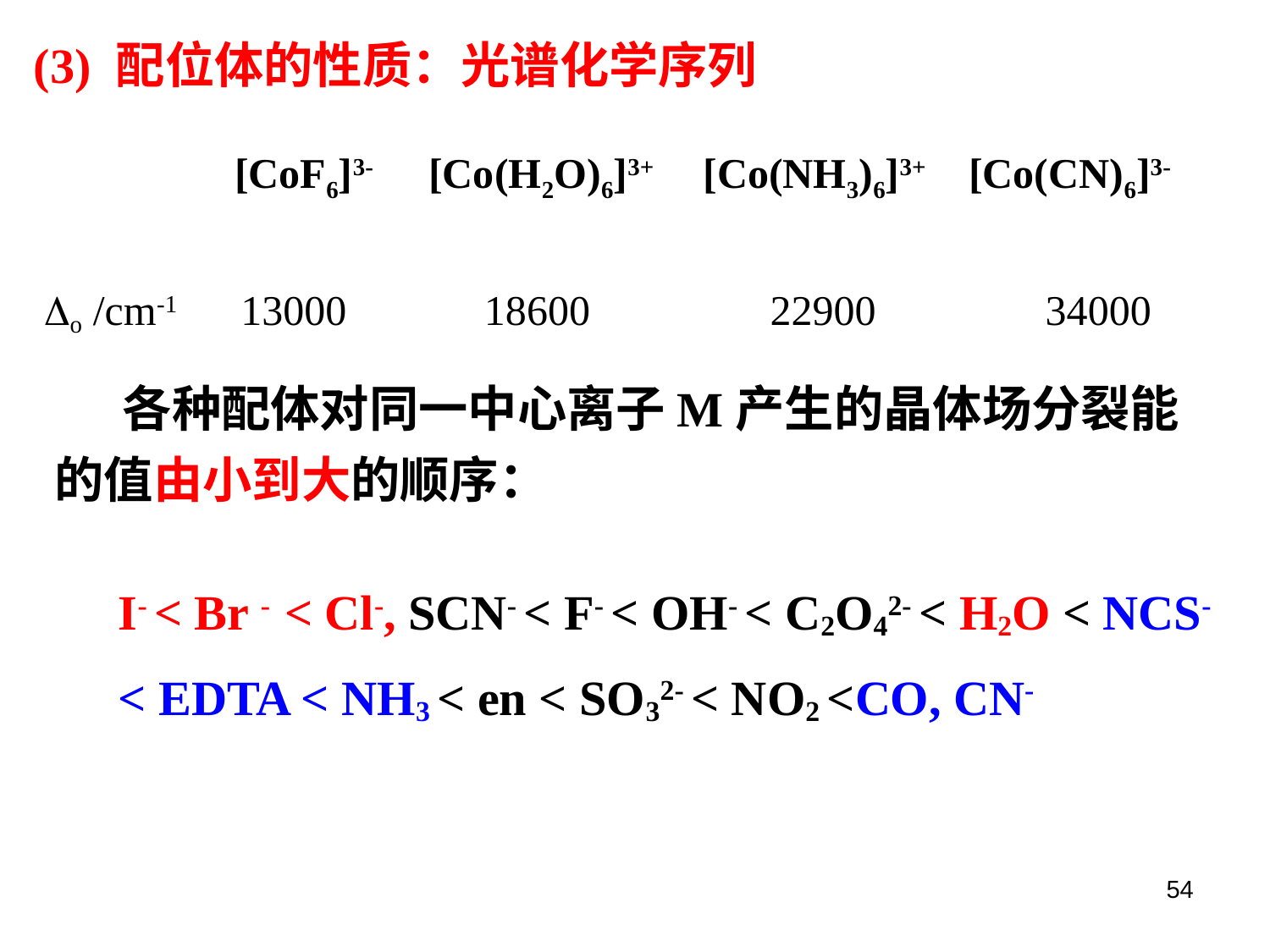

# (3) 配位体的性质：光谱化学序列
                  [CoF6]3-         [Co(H2O)6]3+        [Co(NH3)6]3+       [Co(CN)6]3-
Δo /cm-1      13000             18600                 22900                34000
     各种配体对同一中心离子M产生的晶体场分裂能的值由小到大的顺序：
I- < Br -  < Cl-, SCN- < F- < OH- < C2O42- < H2O < NCS-  < EDTA < NH3 < en < SO32- < NO2 <CO, CN-
54